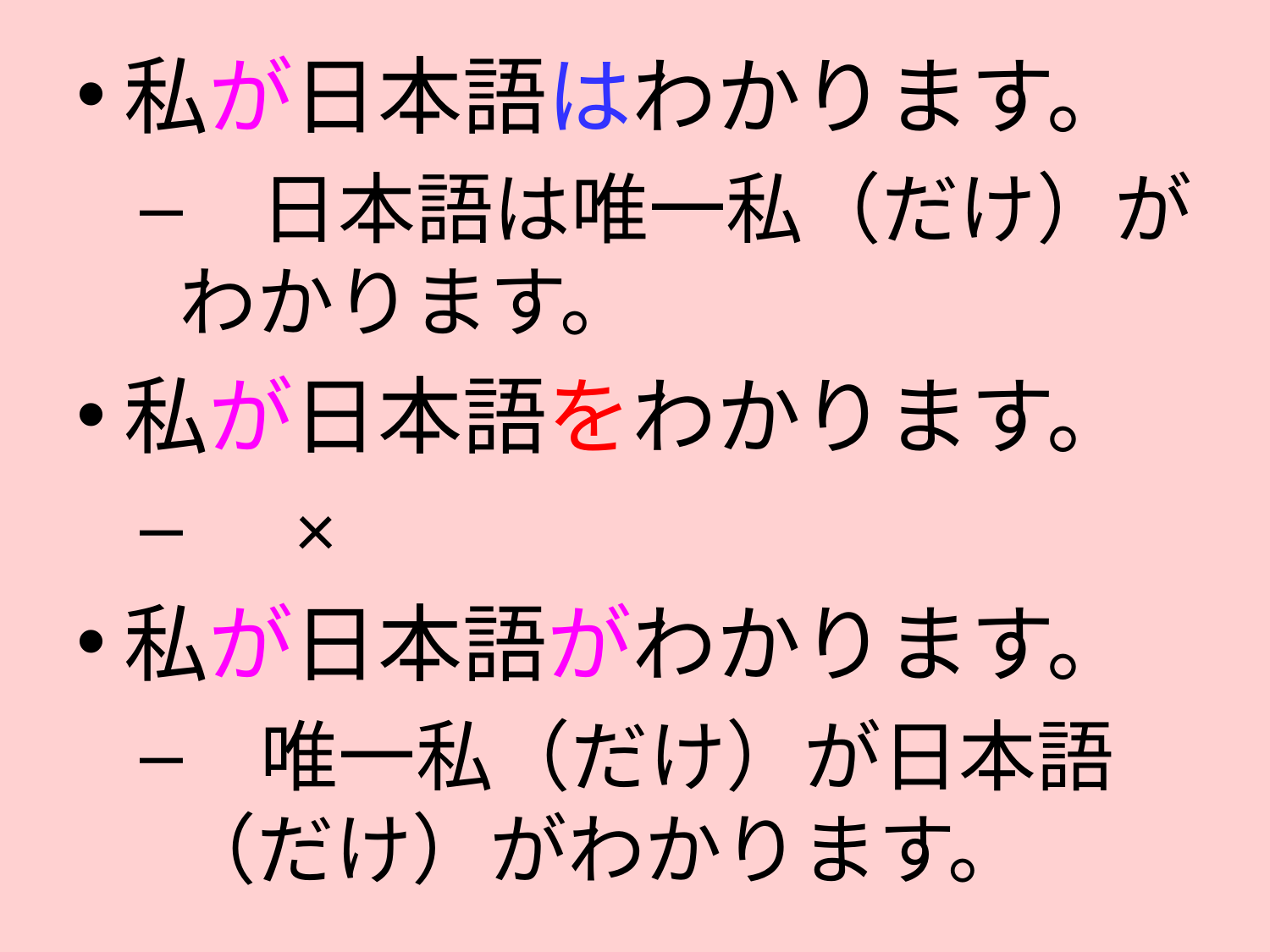

私が日本語はわかります。
　日本語は唯一私（だけ）がわかります。
私が日本語をわかります。
　 ×
私が日本語がわかります。
　唯一私（だけ）が日本語（だけ）がわかります。